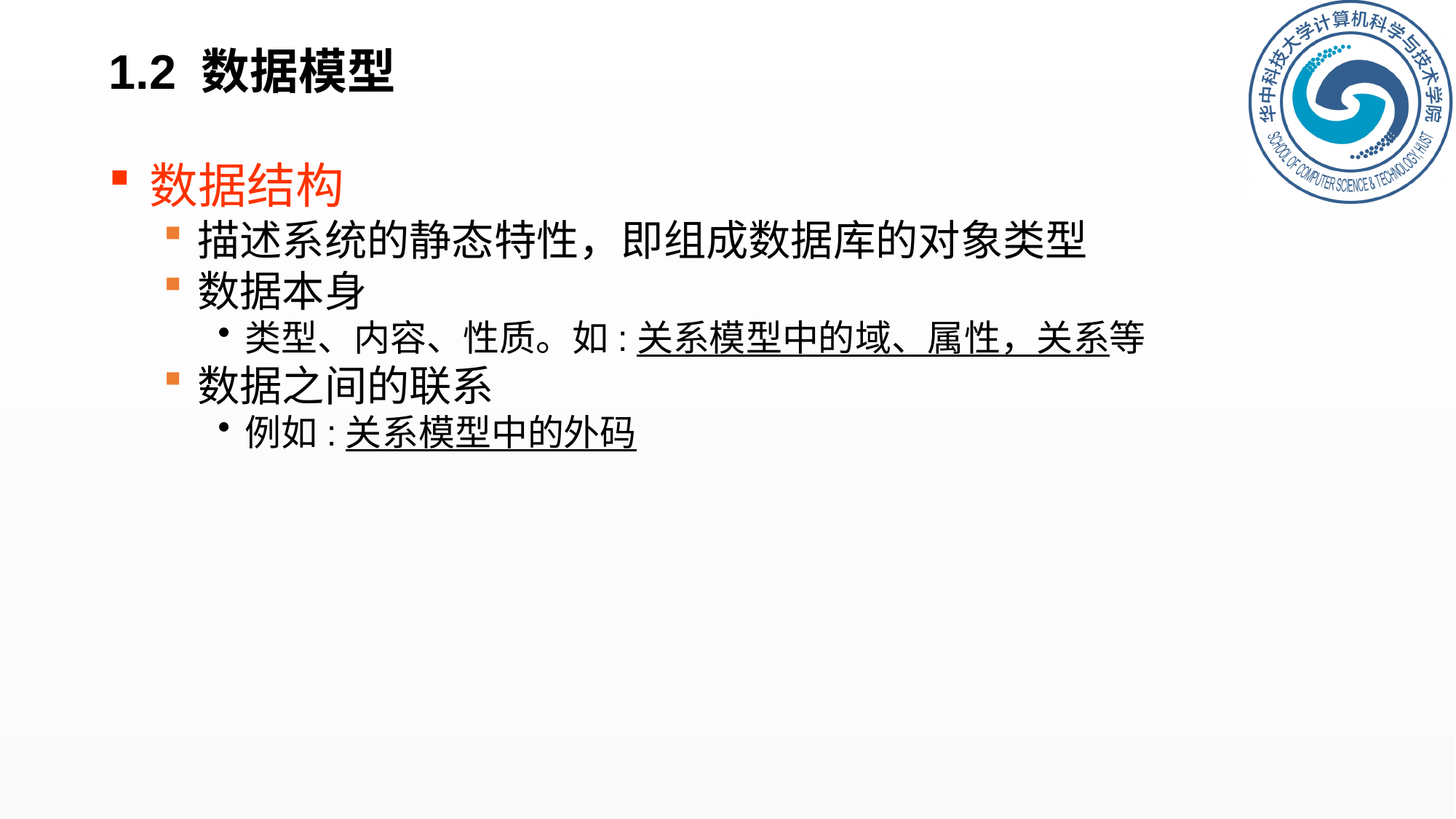

1.2 数据模型
数据结构
描述系统的静态特性，即组成数据库的对象类型
数据本身
类型、内容、性质。如:关系模型中的域、属性，关系等
数据之间的联系
例如:关系模型中的外码